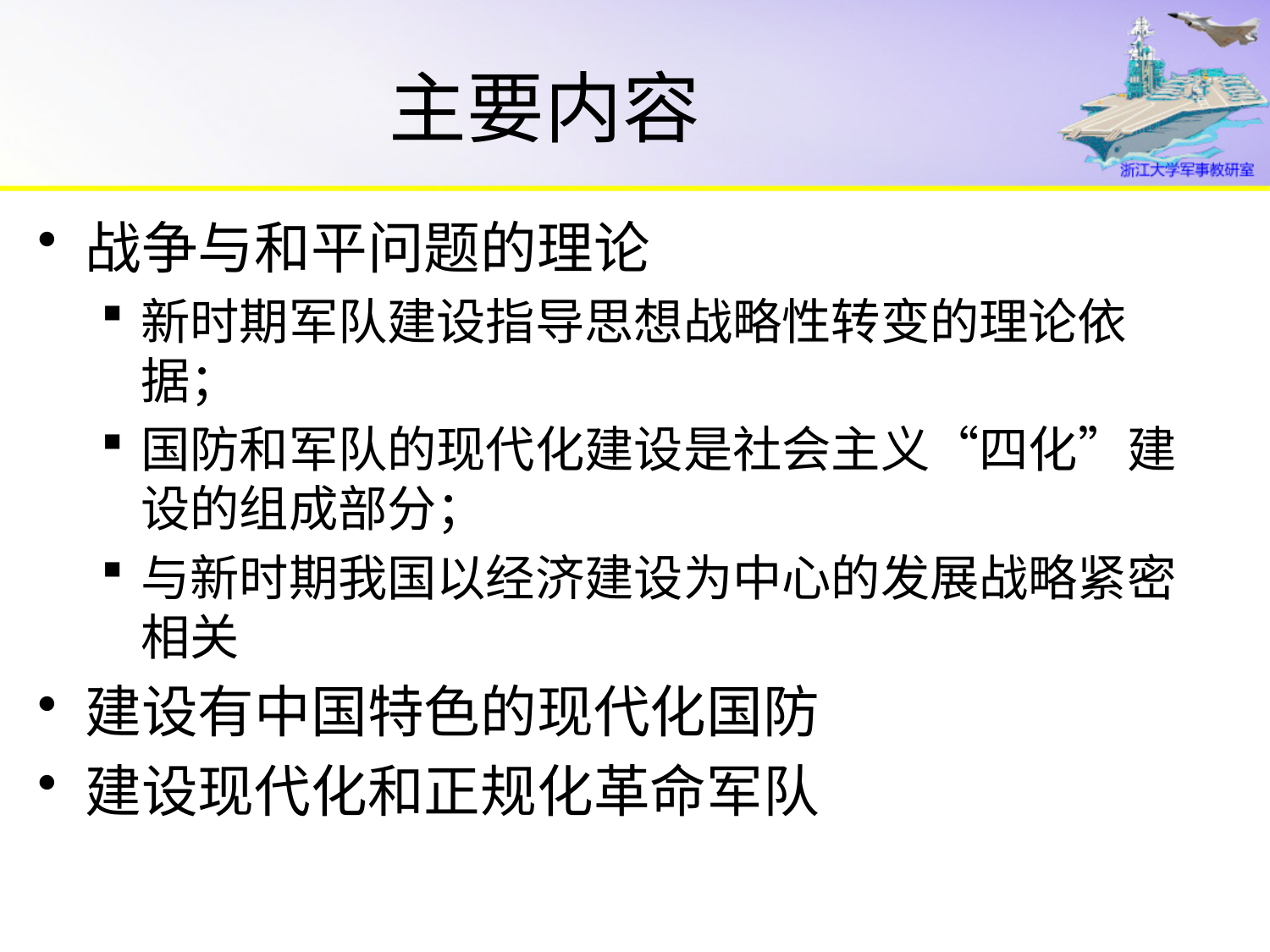

# 主要内容
战争与和平问题的理论
新时期军队建设指导思想战略性转变的理论依据；
国防和军队的现代化建设是社会主义“四化”建设的组成部分；
与新时期我国以经济建设为中心的发展战略紧密相关
建设有中国特色的现代化国防
建设现代化和正规化革命军队